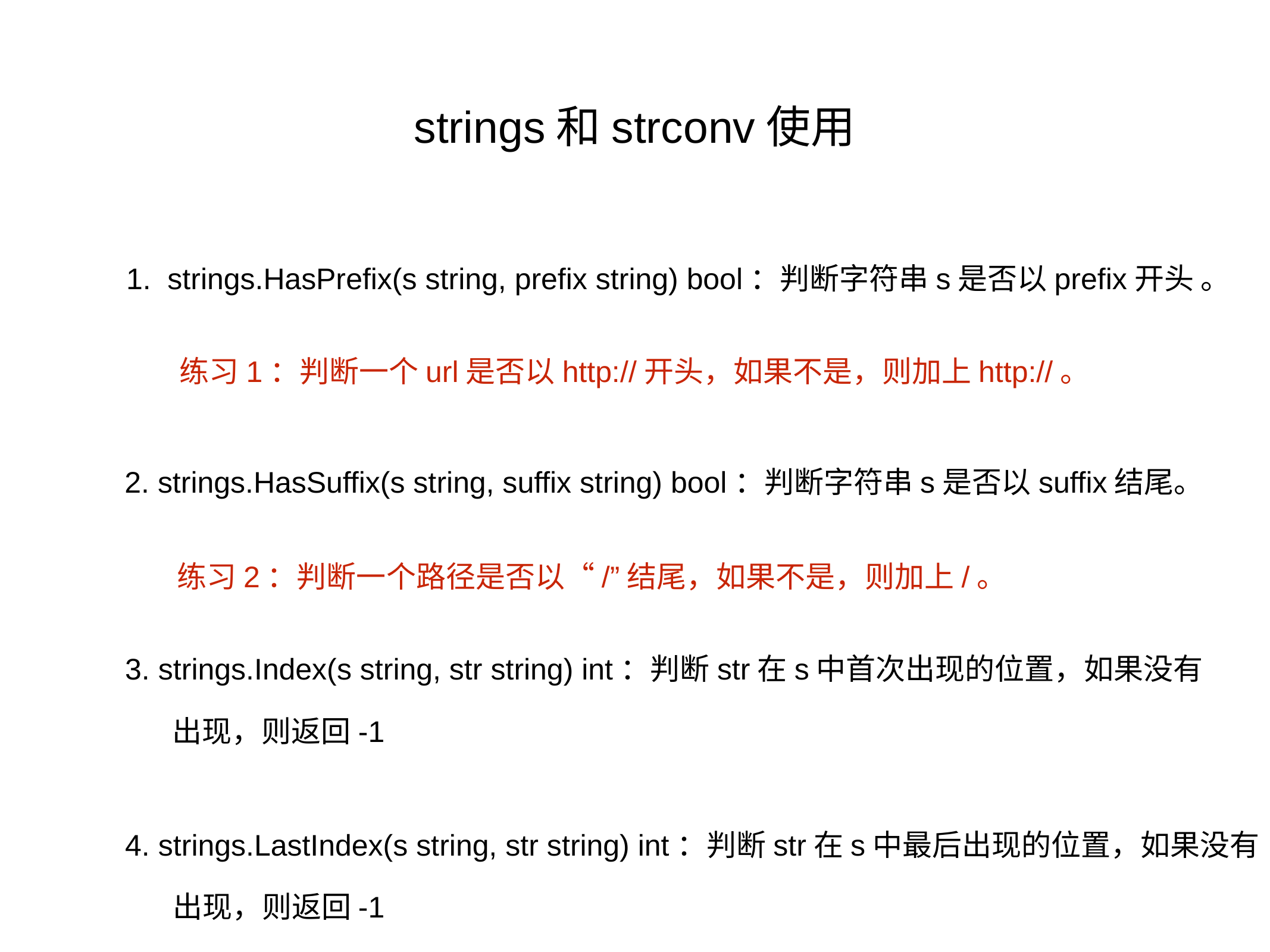

strings和strconv使用
strings.HasPrefix(s string, prefix string) bool：判断字符串s是否以prefix开头 。
练习1：判断一个url是否以http://开头，如果不是，则加上http://。
2. strings.HasSuffix(s string, suffix string) bool：判断字符串s是否以suffix结尾。
练习2：判断一个路径是否以“/”结尾，如果不是，则加上/。
3. strings.Index(s string, str string) int：判断str在s中首次出现的位置，如果没有
出现，则返回-1
4. strings.LastIndex(s string, str string) int：判断str在s中最后出现的位置，如果没有
出现，则返回-1